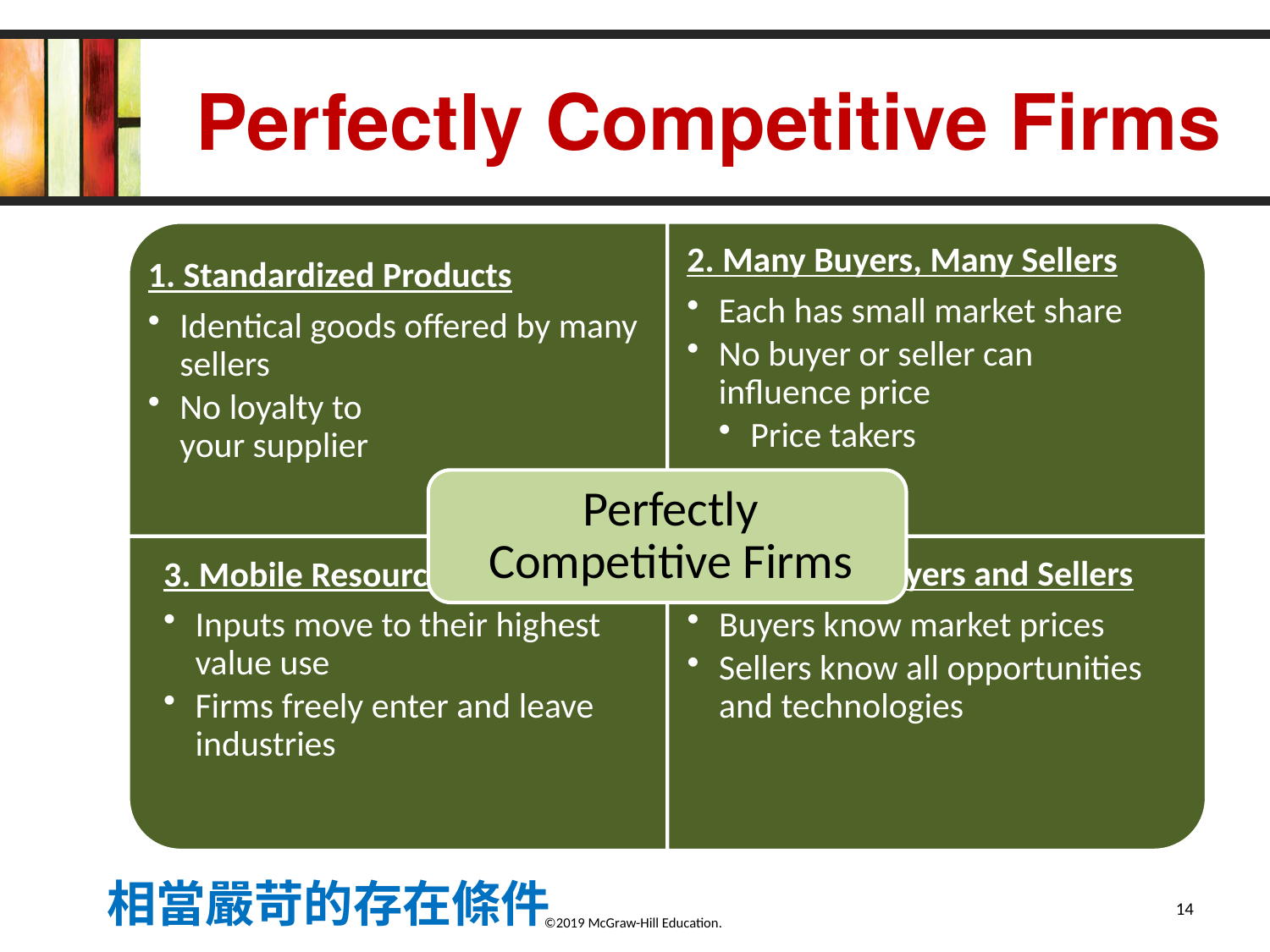

# Perfectly Competitive Firms
1. Standardized Products
Identical goods offered by many sellers
No loyalty to
your supplier
2. Many Buyers, Many Sellers
Each has small market share
No buyer or seller can influence price
Price takers
3. Mobile Resources
Inputs move to their highest value use
Firms freely enter and leave industries
4. Informed Buyers and Sellers
Buyers know market prices
Sellers know all opportunities and technologies

Perfectly Competitive Firms
相當嚴苛的存在條件
14
6-14
©2019 McGraw-Hill Education.